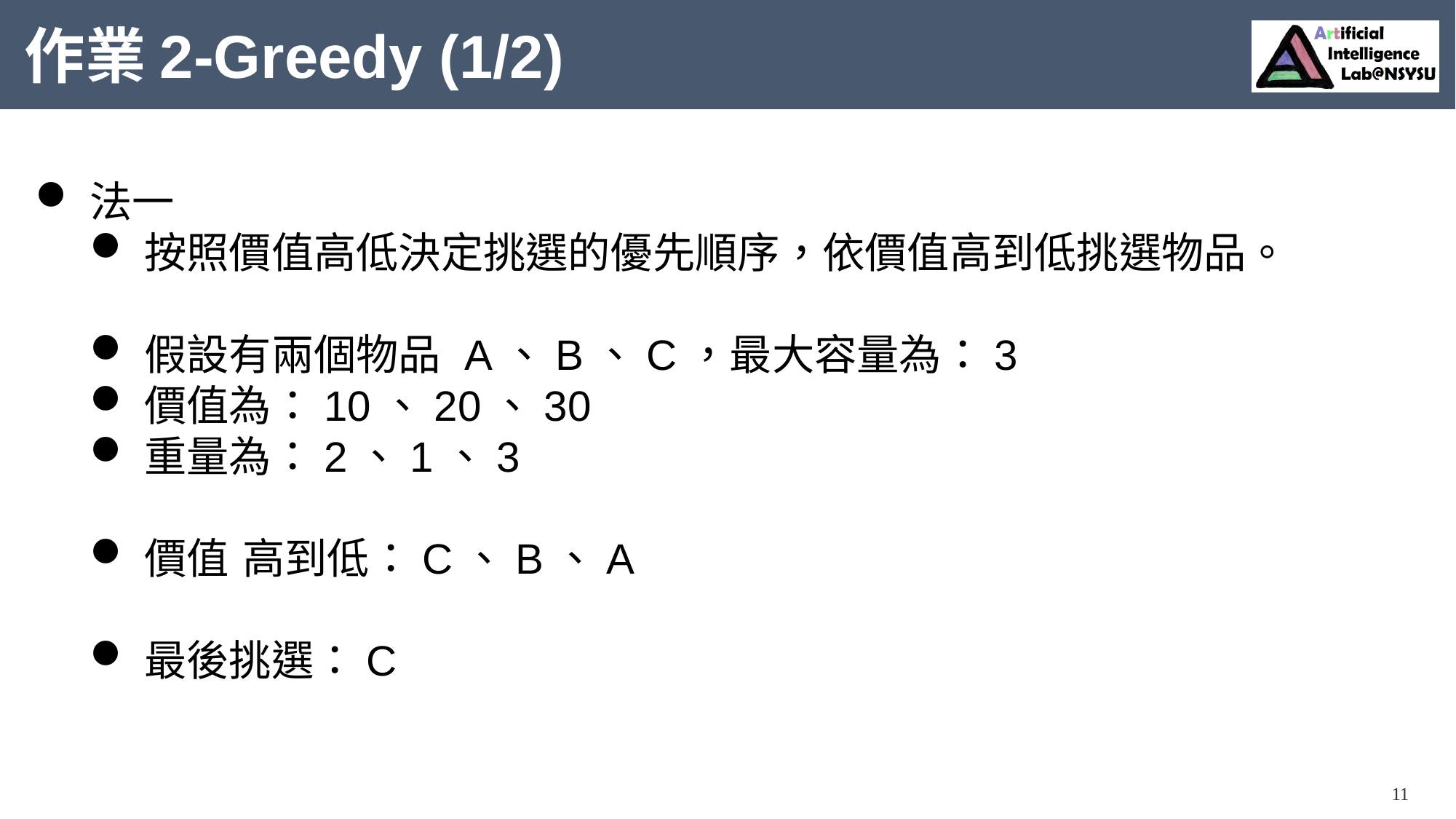

# 作業2-Greedy (1/2)

法一
按照價值高低決定挑選的優先順序，依價值高到低挑選物品。

假設有兩個物品 A、B、C，最大容量為：3
價值為：10、20、30
重量為：2、1、3

價值 高到低：C、B、A

最後挑選：C
11